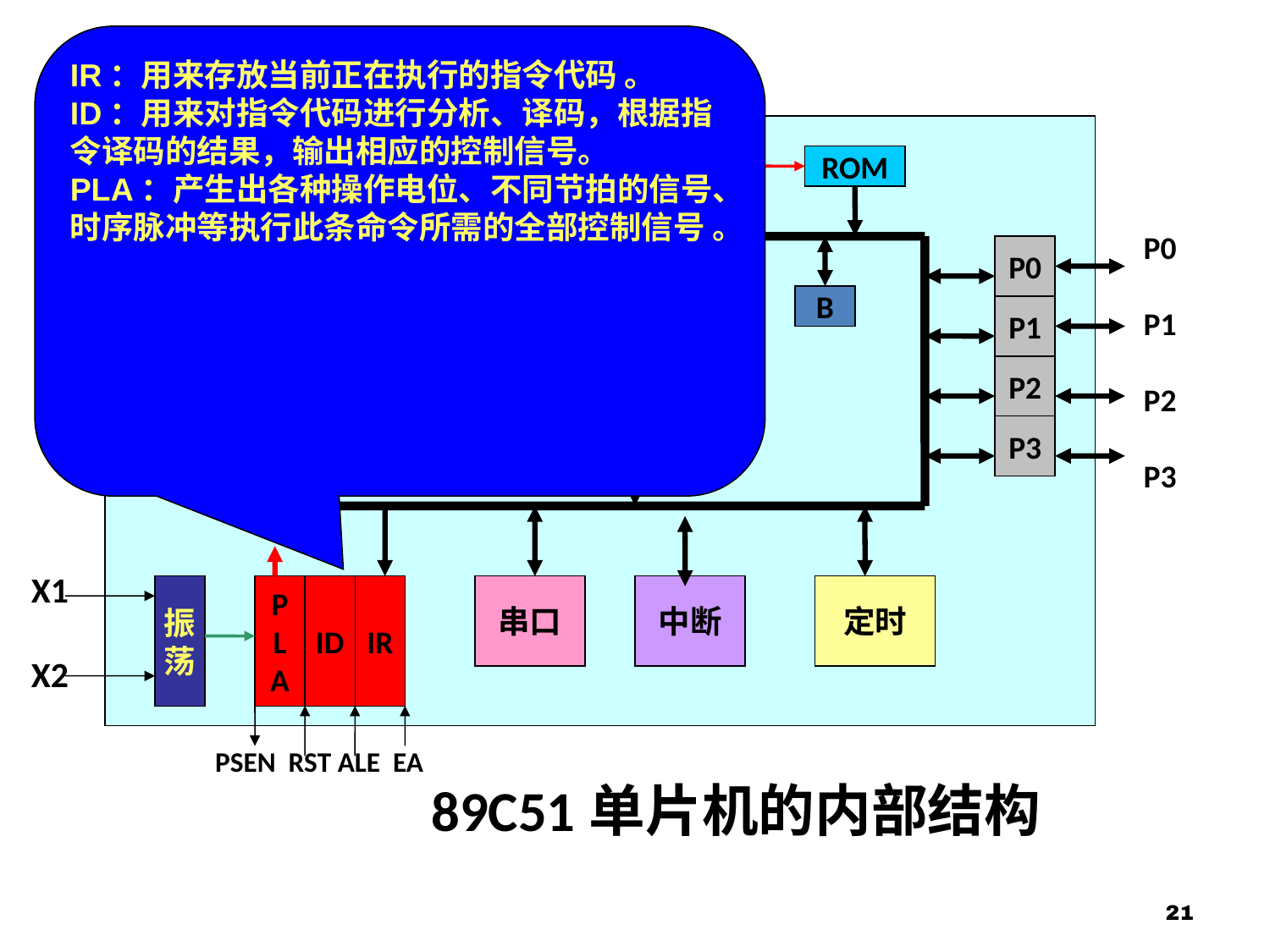

IR：用来存放当前正在执行的指令代码 。
ID：用来对指令代码进行分析、译码，根据指令译码的结果，输出相应的控制信号。
PLA：产生出各种操作电位、不同节拍的信号、时序脉冲等执行此条命令所需的全部控制信号 。

                89C51单片机的内部结构

DPTR
RAM
PC
ROM

P0

P0

P1

P2

P3

SP
A
TMP
B
P1

P2

PSW
P3

X1

X2
振
荡
P
L
A
ID
IR
串口
中断
定时

   PSEN  RST ALE  EA
21